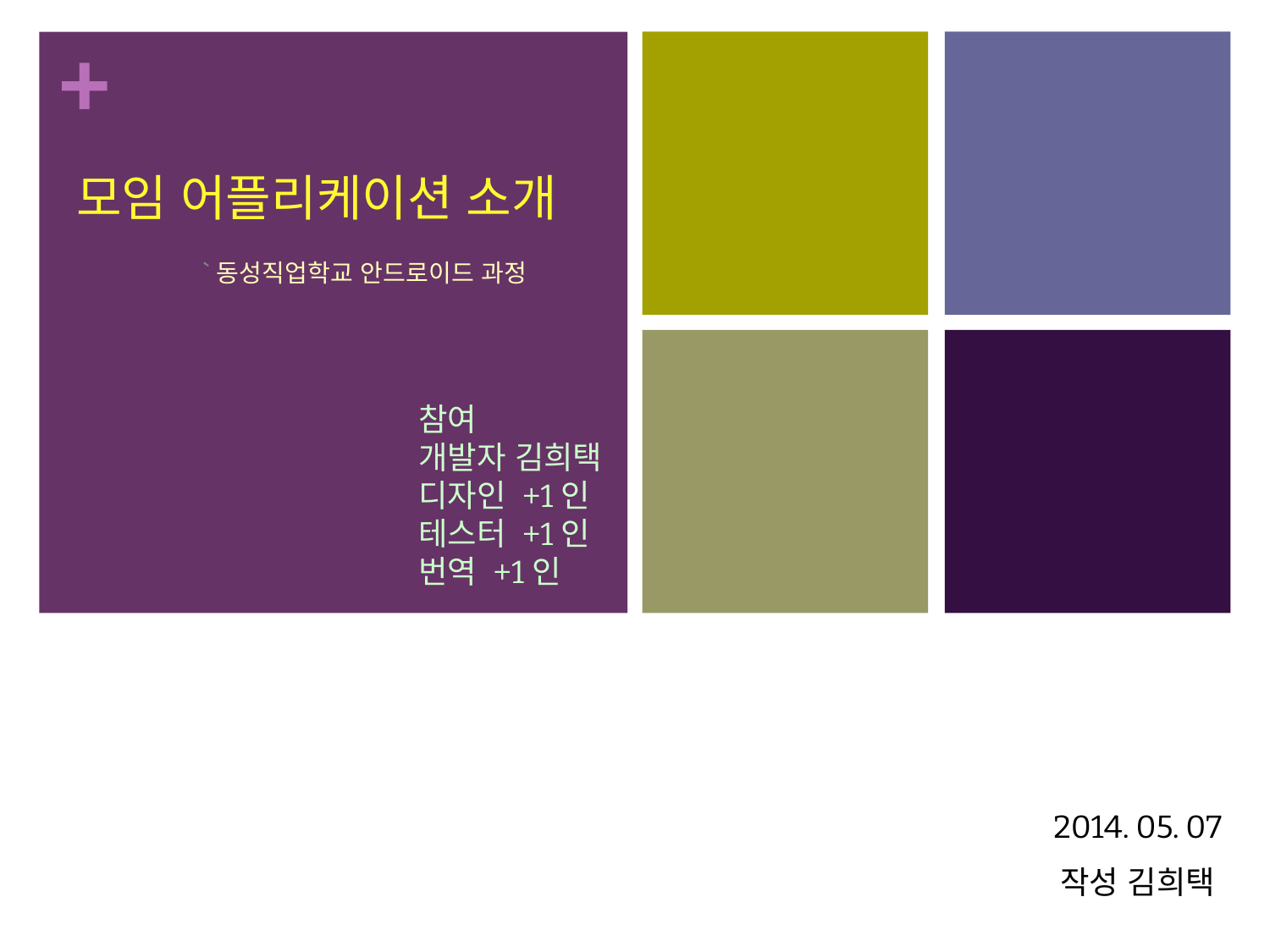

# 모임 어플리케이션 소개
`동성직업학교 안드로이드 과정
참여
개발자 김희택
디자인 +1인
테스터 +1인
번역 +1인
2014. 05. 07
작성 김희택